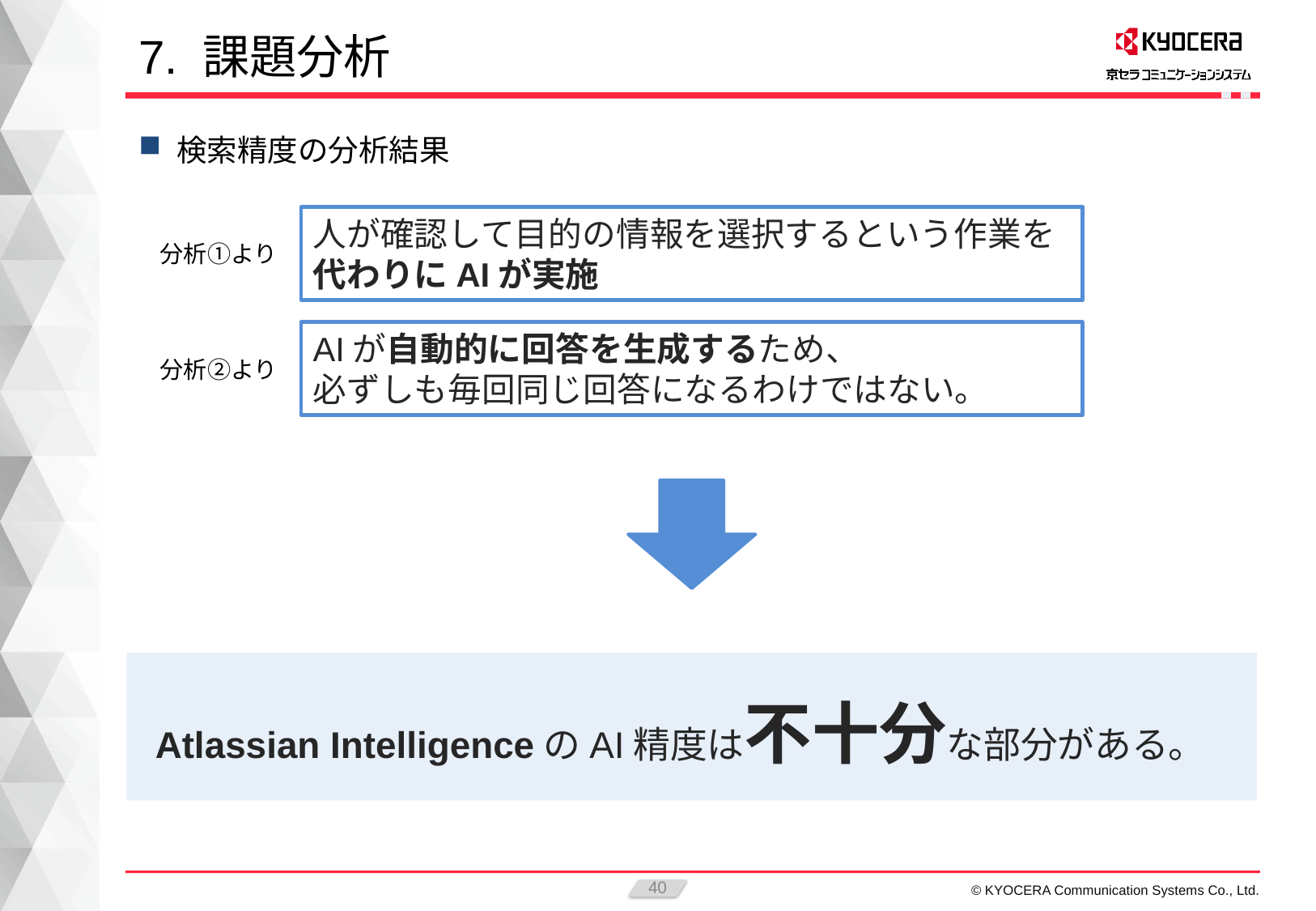

# 7. 課題分析
検索精度の分析結果
人が確認して目的の情報を選択するという作業を
代わりにAIが実施
分析①より
AIが自動的に回答を生成するため、
必ずしも毎回同じ回答になるわけではない。
分析②より

Atlassian IntelligenceのAI精度は不十分な部分がある。
40